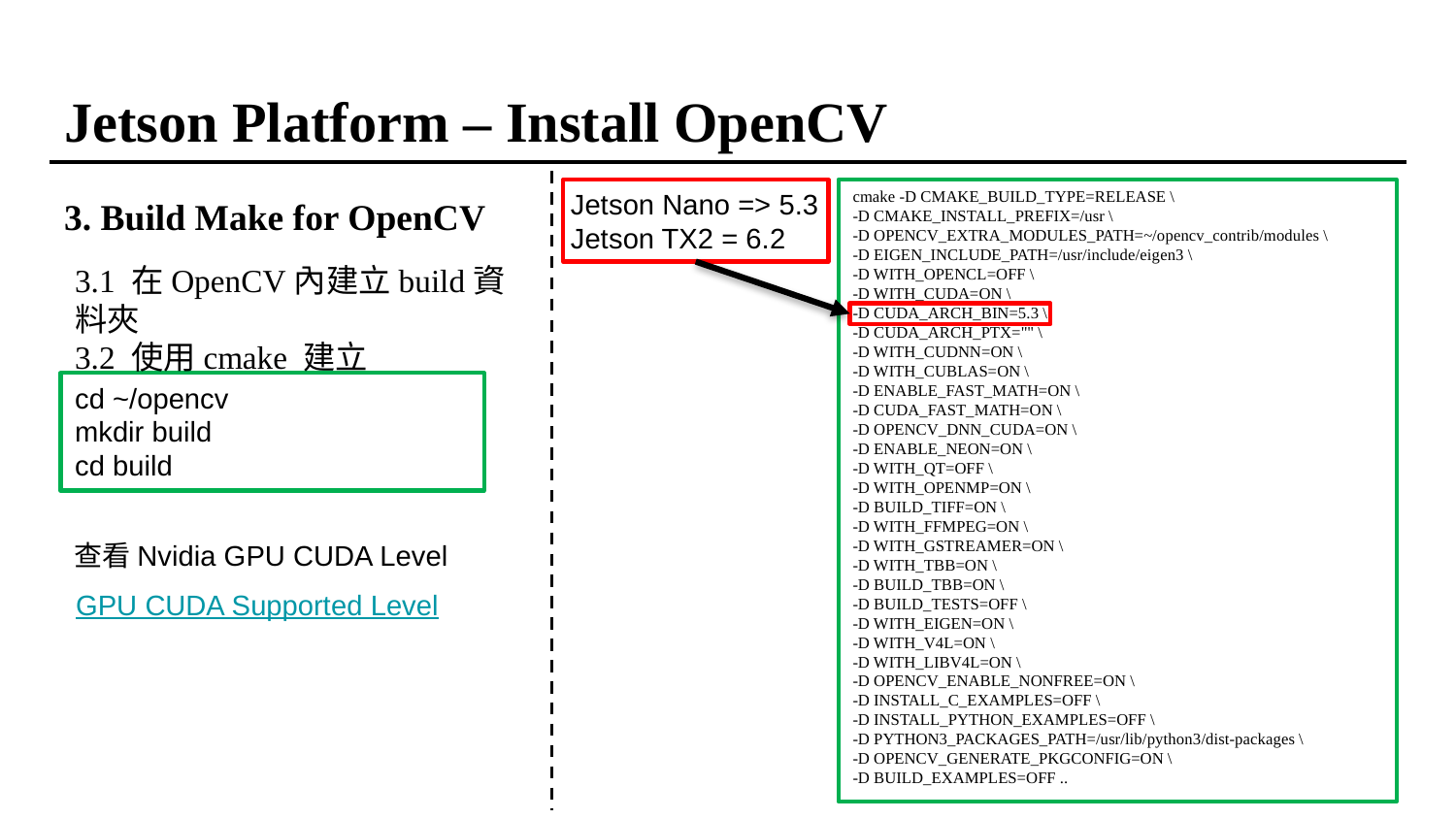

# Jetson Platform – Install OpenCV
Jetson Nano => 5.3
Jetson TX2 = 6.2

3. Build Make for OpenCV
cmake -D CMAKE_BUILD_TYPE=RELEASE \
-D CMAKE_INSTALL_PREFIX=/usr \
-D OPENCV_EXTRA_MODULES_PATH=~/opencv_contrib/modules \
-D EIGEN_INCLUDE_PATH=/usr/include/eigen3 \
-D WITH_OPENCL=OFF \
-D WITH_CUDA=ON \
-D CUDA_ARCH_BIN=5.3 \
-D CUDA_ARCH_PTX="" \
-D WITH_CUDNN=ON \
-D WITH_CUBLAS=ON \
-D ENABLE_FAST_MATH=ON \
-D CUDA_FAST_MATH=ON \
-D OPENCV_DNN_CUDA=ON \
-D ENABLE_NEON=ON \
-D WITH_QT=OFF \
-D WITH_OPENMP=ON \
-D BUILD_TIFF=ON \
-D WITH_FFMPEG=ON \
-D WITH_GSTREAMER=ON \
-D WITH_TBB=ON \
-D BUILD_TBB=ON \
-D BUILD_TESTS=OFF \
-D WITH_EIGEN=ON \
-D WITH_V4L=ON \
-D WITH_LIBV4L=ON \
-D OPENCV_ENABLE_NONFREE=ON \
-D INSTALL_C_EXAMPLES=OFF \
-D INSTALL_PYTHON_EXAMPLES=OFF \
-D PYTHON3_PACKAGES_PATH=/usr/lib/python3/dist-packages \
-D OPENCV_GENERATE_PKGCONFIG=ON \
-D BUILD_EXAMPLES=OFF ..
3.1 在OpenCV內建立build資料夾
3.2 使用cmake 建立

cd ~/opencv
mkdir build
cd build
查看Nvidia GPU CUDA Level
GPU CUDA Supported Level